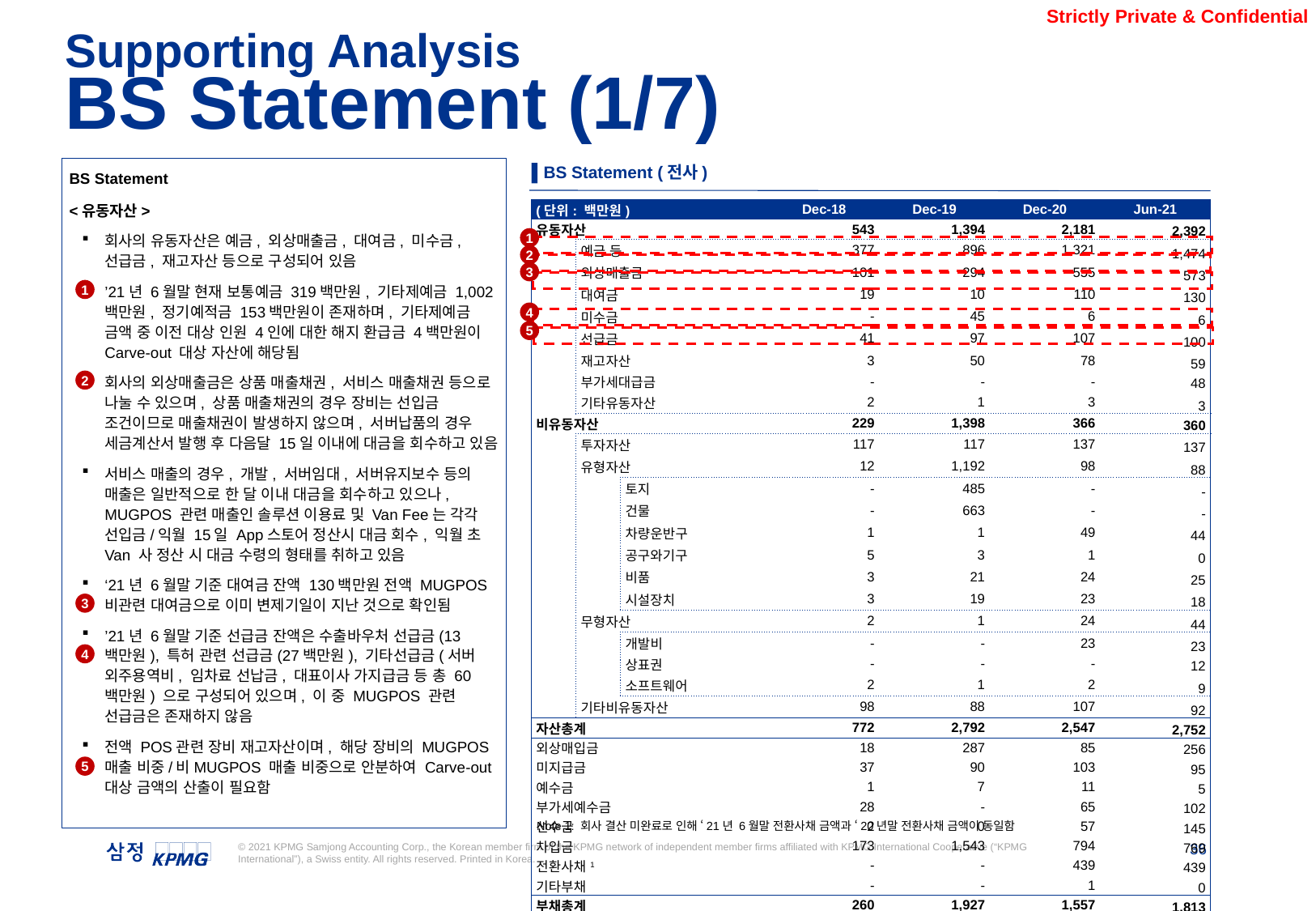

Supporting Analysis
BS Statement (1/7)
▌BS Statement (전사)

BS Statement
<유동자산>
회사의 유동자산은 예금, 외상매출금, 대여금, 미수금, 선급금, 재고자산 등으로 구성되어 있음
’21년 6월말 현재 보통예금 319백만원, 기타제예금 1,002백만원, 정기예적금 153백만원이 존재하며, 기타제예금 금액 중 이전 대상 인원 4인에 대한 해지 환급금 4백만원이 Carve-out 대상 자산에 해당됨
회사의 외상매출금은 상품 매출채권, 서비스 매출채권 등으로 나눌 수 있으며, 상품 매출채권의 경우 장비는 선입금 조건이므로 매출채권이 발생하지 않으며, 서버납품의 경우 세금계산서 발행 후 다음달 15일 이내에 대금을 회수하고 있음
서비스 매출의 경우, 개발, 서버임대, 서버유지보수 등의 매출은 일반적으로 한 달 이내 대금을 회수하고 있으나, MUGPOS 관련 매출인 솔루션 이용료 및 Van Fee는 각각 선입금/익월 15일 App스토어 정산시 대금 회수, 익월 초 Van 사 정산 시 대금 수령의 형태를 취하고 있음
‘21년 6월말 기준 대여금 잔액 130백만원 전액 MUGPOS 비관련 대여금으로 이미 변제기일이 지난 것으로 확인됨
’21년 6월말 기준 선급금 잔액은 수출바우처 선급금(13백만원), 특허 관련 선급금(27백만원), 기타선급금(서버 외주용역비, 임차료 선납금, 대표이사 가지급금 등 총 60백만원) 으로 구성되어 있으며, 이 중 MUGPOS 관련 선급금은 존재하지 않음
전액 POS관련 장비 재고자산이며, 해당 장비의 MUGPOS 매출 비중/비MUGPOS 매출 비중으로 안분하여 Carve-out 대상 금액의 산출이 필요함

| (단위: 백만원) |  |  | Dec-18 | Dec-19 | Dec-20 | Jun-21 |
| --- | --- | --- | --- | --- | --- | --- |
| 유동자산 |  |  | 543 | 1,394 | 2,181 | 2,392 |
|  | 예금 등 |  | 377 | 896 | 1,321 | 1,474 |
|  | 외상매출금 |  | 101 | 294 | 555 | 573 |
|  | 대여금 |  | 19 | 10 | 110 | 130 |
|  | 미수금 |  | - | 45 | 6 | 6 |
|  | 선급금 |  | 41 | 97 | 107 | 100 |
|  | 재고자산 |  | 3 | 50 | 78 | 59 |
|  | 부가세대급금 |  | - | - | - | 48 |
|  | 기타유동자산 |  | 2 | 1 | 3 | 3 |
| 비유동자산 |  |  | 229 | 1,398 | 366 | 360 |
|  | 투자자산 |  | 117 | 117 | 137 | 137 |
|  | 유형자산 |  | 12 | 1,192 | 98 | 88 |
|  |  | 토지 | - | 485 | - | - |
|  |  | 건물 | - | 663 | - | - |
|  |  | 차량운반구 | 1 | 1 | 49 | 44 |
|  |  | 공구와기구 | 5 | 3 | 1 | 0 |
|  |  | 비품 | 3 | 21 | 24 | 25 |
|  |  | 시설장치 | 3 | 19 | 23 | 18 |
|  | 무형자산 |  | 2 | 1 | 24 | 44 |
|  |  | 개발비 | - | - | 23 | 23 |
|  |  | 상표권 | - | - | - | 12 |
|  |  | 소프트웨어 | 2 | 1 | 2 | 9 |
|  | 기타비유동자산 |  | 98 | 88 | 107 | 92 |
| 자산총계 |  |  | 772 | 2,792 | 2,547 | 2,752 |
| 외상매입금 |  |  | 18 | 287 | 85 | 256 |
| 미지급금 |  |  | 37 | 90 | 103 | 95 |
| 예수금 |  |  | 1 | 7 | 11 | 5 |
| 부가세예수금 |  |  | 28 | - | 65 | 102 |
| 선수금 |  |  | 2 | 0 | 57 | 145 |
| 차입금 |  |  | 173 | 1,543 | 794 | 769 |
| 전환사채1 |  |  | - | - | 439 | 439 |
| 기타부채 |  |  | - | - | 1 | 0 |
| 부채총계 |  |  | 260 | 1,927 | 1,557 | 1,813 |
| 순자산 |  |  | 512 | 864 | 990 | 939 |
1

2

3

1
4

5

2
3
4
5
Note 1: 회사 결산 미완료로 인해 ‘21년 6월말 전환사채 금액과 ‘20년말 전환사채 금액이 동일함